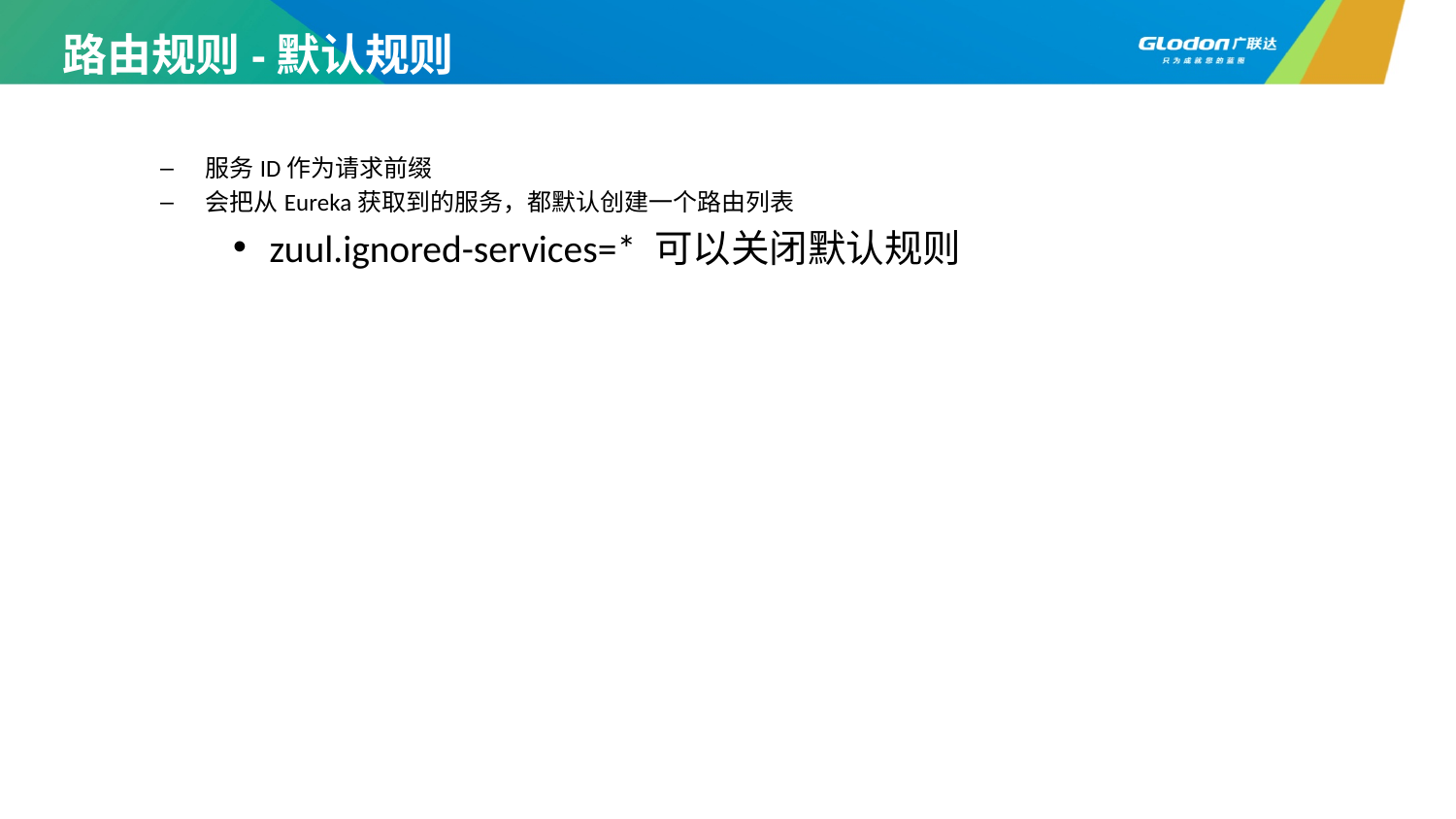

# 路由规则-默认规则
服务ID作为请求前缀
会把从Eureka获取到的服务，都默认创建一个路由列表
zuul.ignored-services=* 可以关闭默认规则